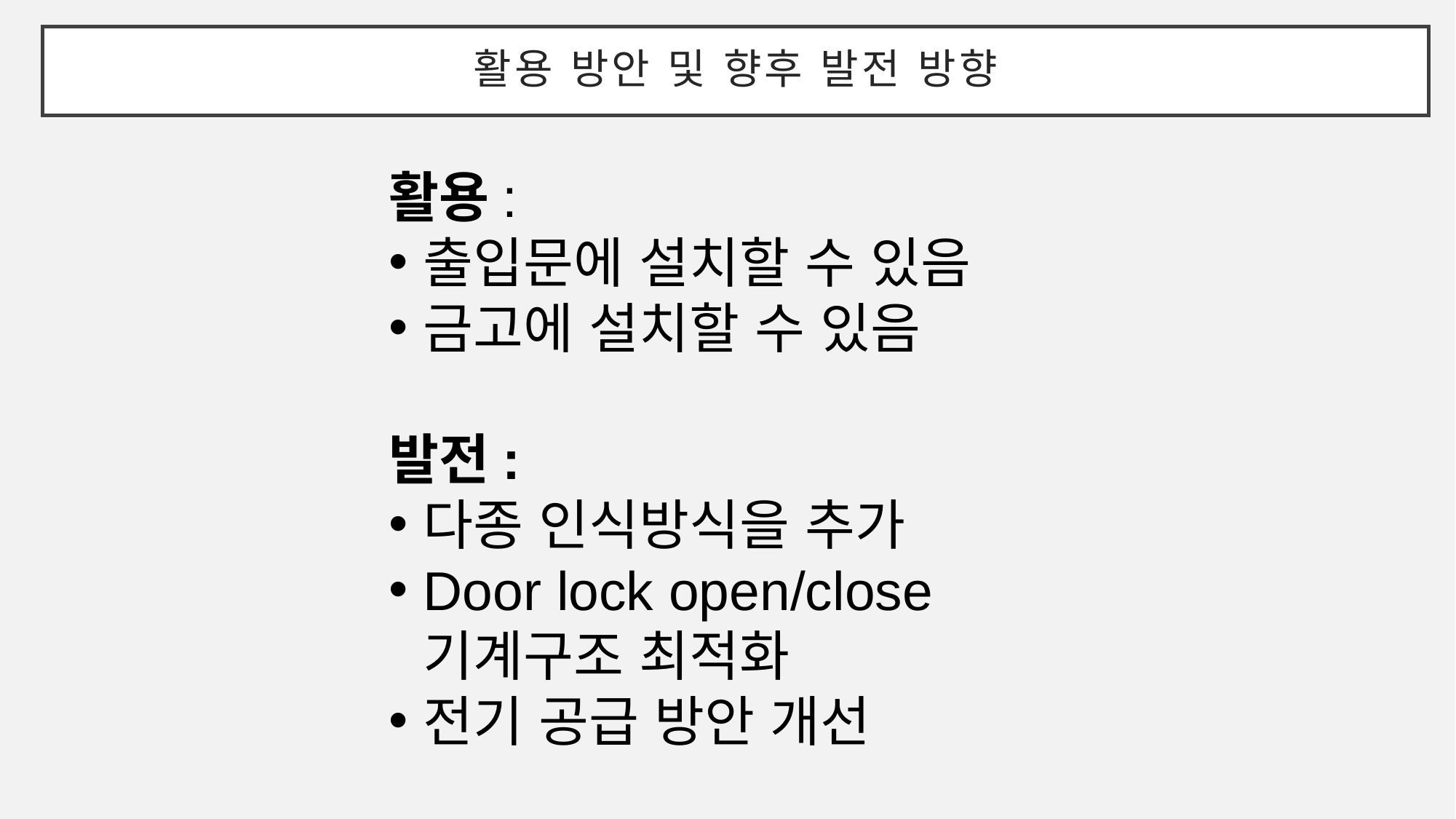

# 활용 방안 및 향후 발전 방향
활용:
출입문에 설치할 수 있음
금고에 설치할 수 있음

발전:
다종 인식방식을 추가
Door lock open/close 기계구조 최적화
전기 공급 방안 개선